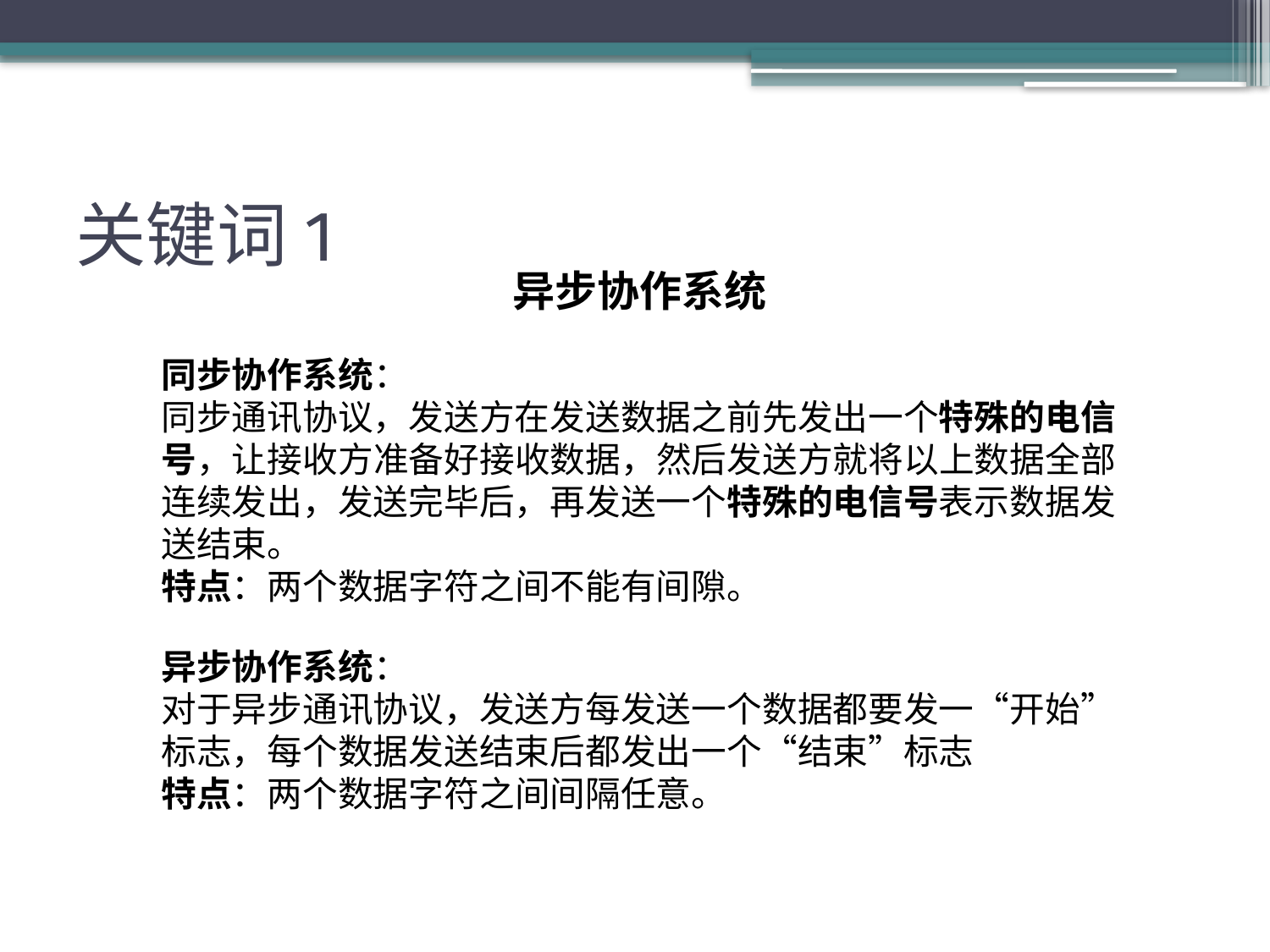

# 关键词1
异步协作系统

同步协作系统：
同步通讯协议，发送方在发送数据之前先发出一个特殊的电信号，让接收方准备好接收数据，然后发送方就将以上数据全部连续发出，发送完毕后，再发送一个特殊的电信号表示数据发送结束。
特点：两个数据字符之间不能有间隙。

异步协作系统：
对于异步通讯协议，发送方每发送一个数据都要发一“开始”标志，每个数据发送结束后都发出一个“结束”标志
特点：两个数据字符之间间隔任意。